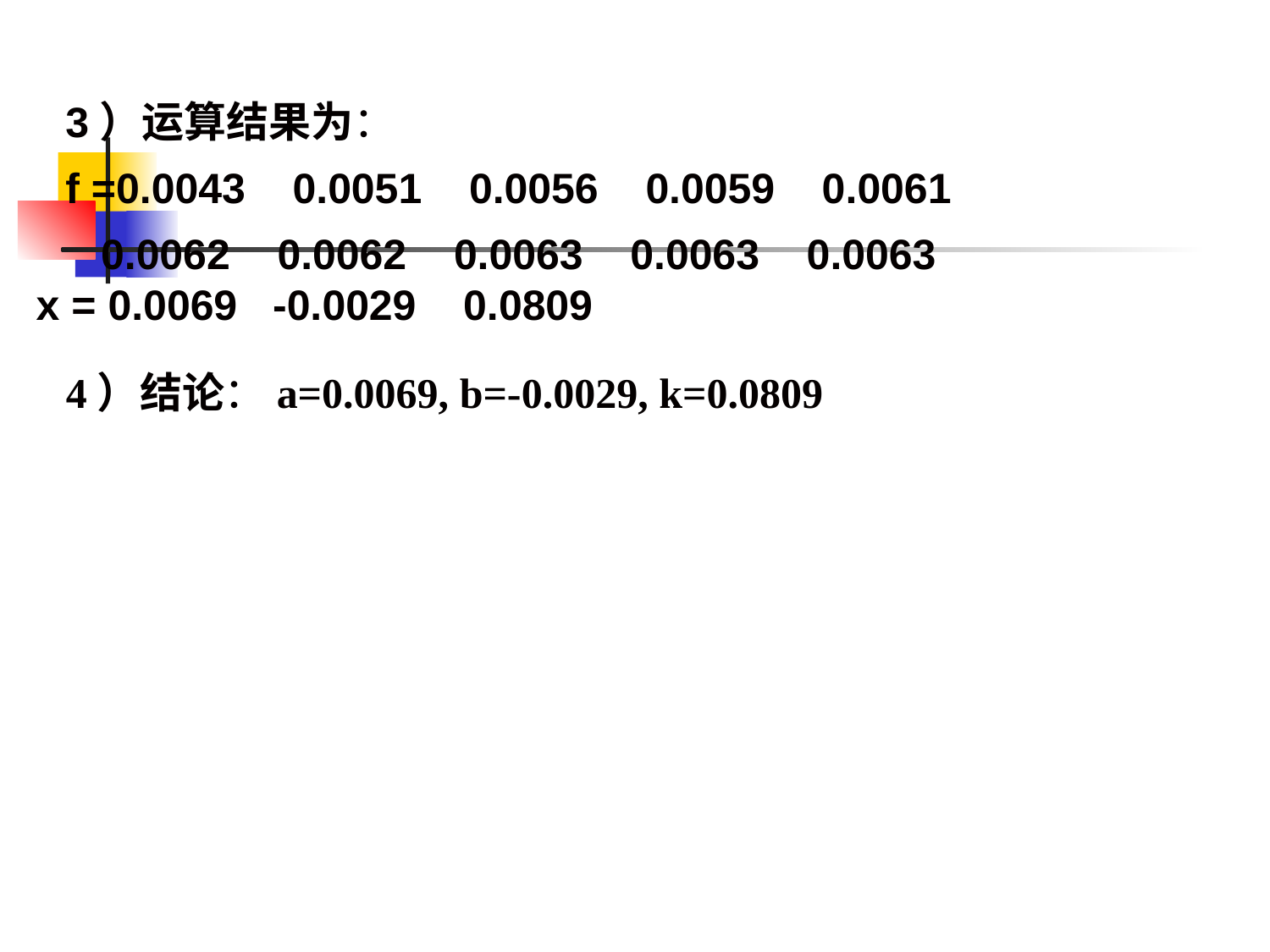

3）运算结果为：
f =0.0043    0.0051    0.0056    0.0059    0.0061
   0.0062    0.0062    0.0063    0.0063    0.0063
  x = 0.0069   -0.0029    0.0809
4）结论：a=0.0069, b=-0.0029, k=0.0809